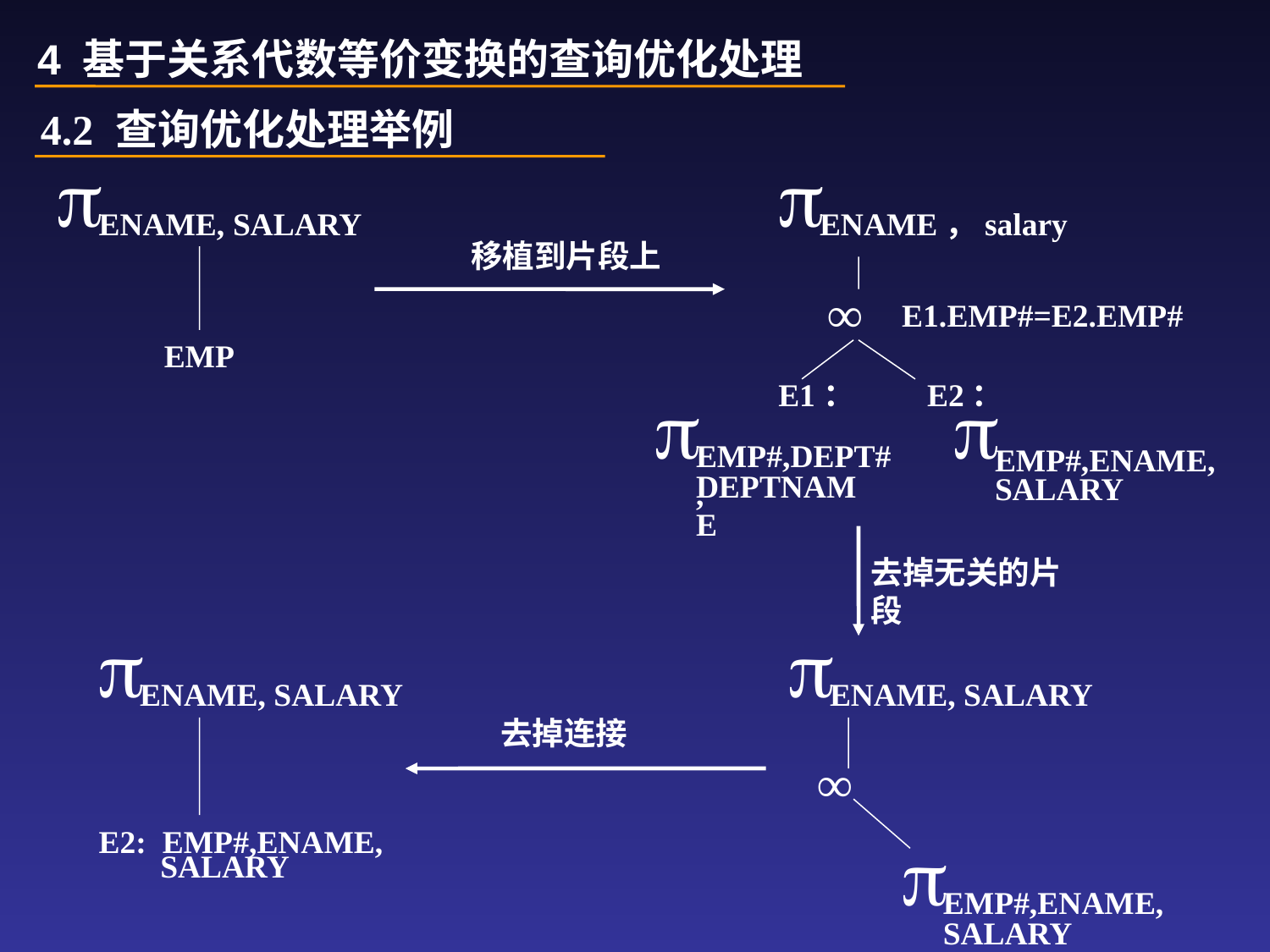

4 基于关系代数等价变换的查询优化处理

4.2 查询优化处理举例

π
π
ENAME, SALARY
ENAME，salary
  移植到片段上

∞

E1.EMP#=E2.EMP#
   EMP

π
E1：         E2：
π
EMP#,DEPT#,

EMP#,ENAME,
DEPTNAME
SALARY

去掉无关的片段
π
π
ENAME, SALARY
ENAME, SALARY
去掉连接

∞

E2:  EMP#,ENAME,
π
SALARY
EMP#,ENAME,
SALARY